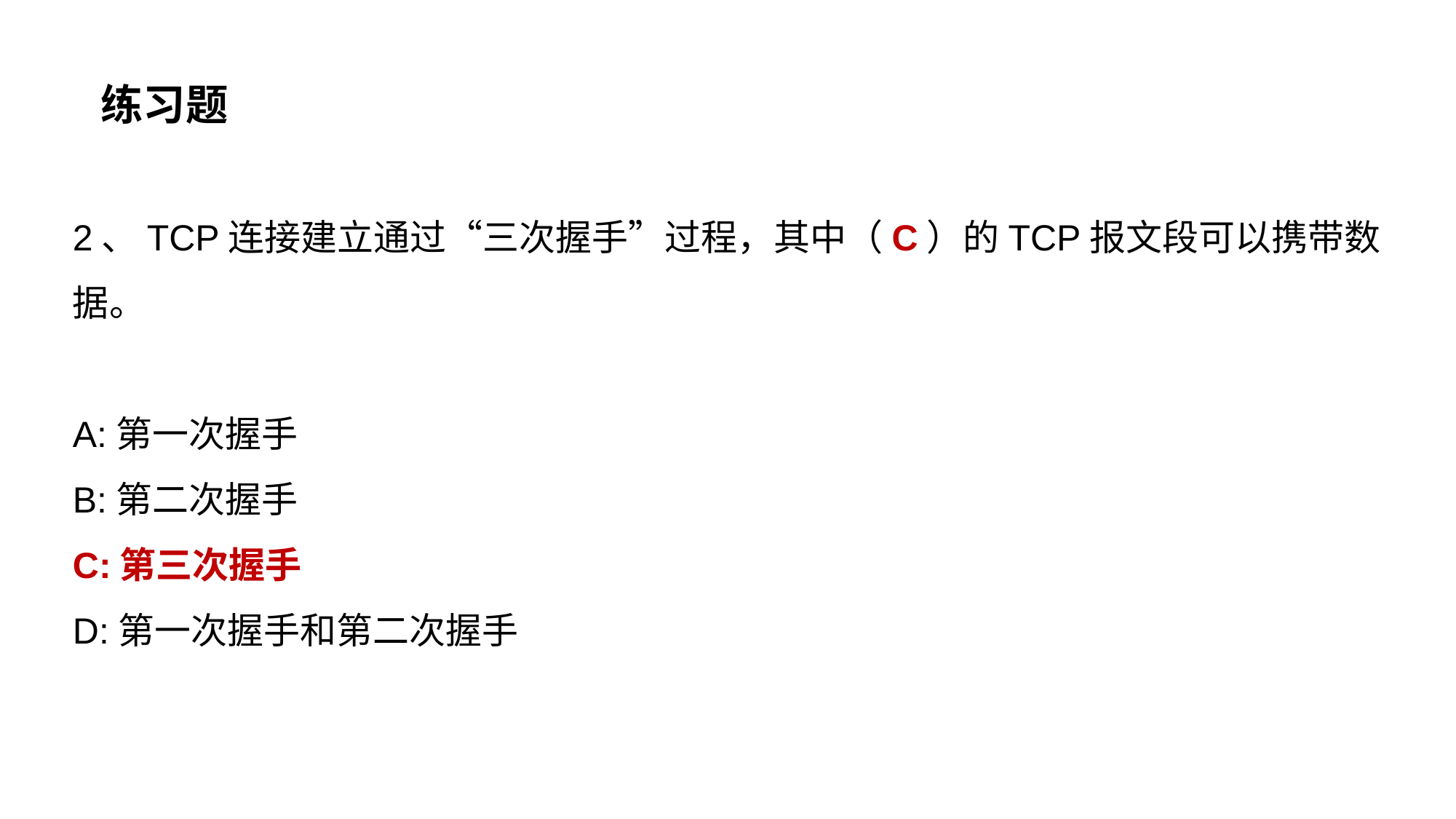

练习题
2、TCP连接建立通过“三次握手”过程，其中（C）的TCP报文段可以携带数据。

A:第一次握手
B:第二次握手
C:第三次握手
D:第一次握手和第二次握手